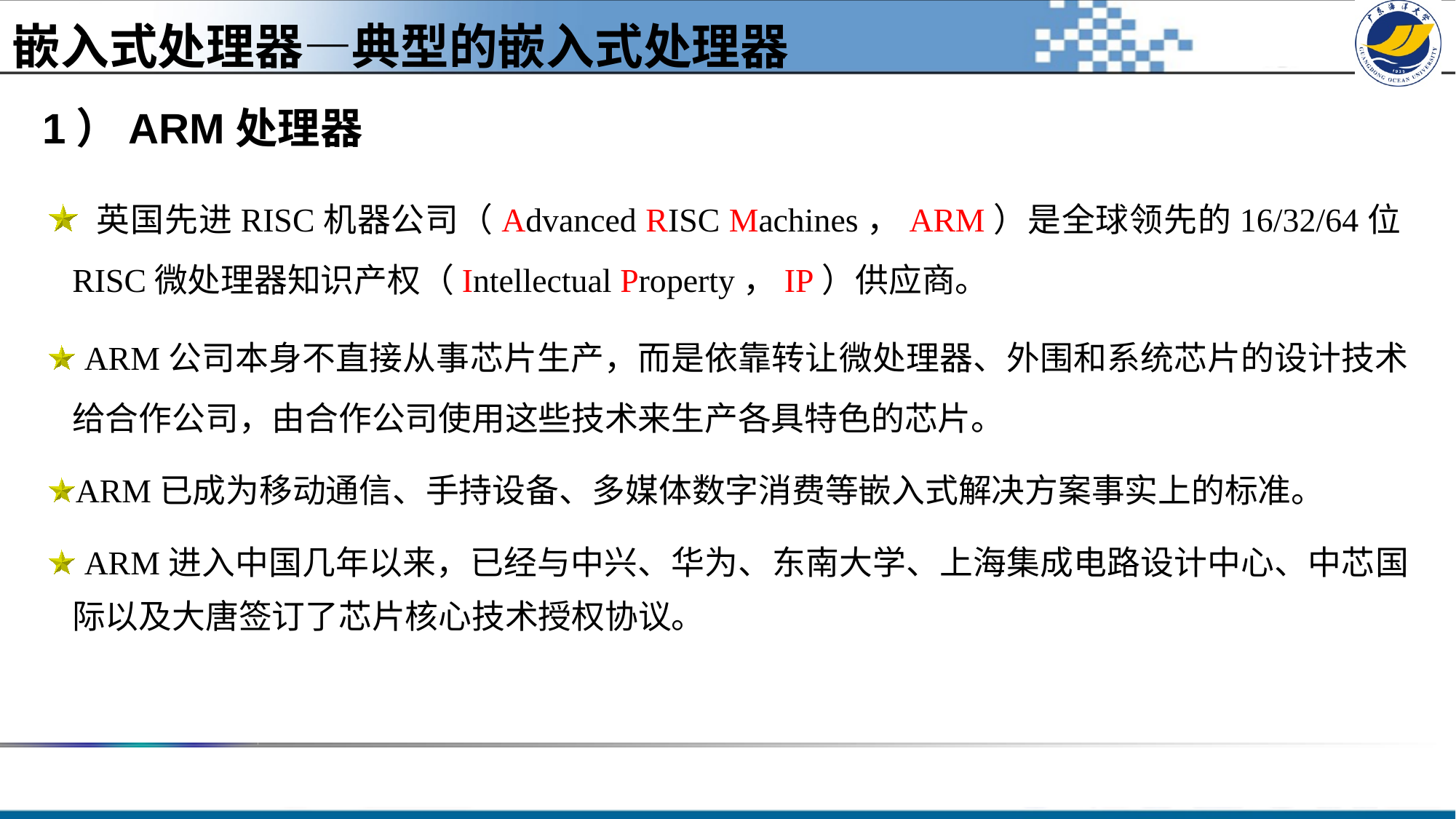

嵌入式处理器—典型的嵌入式处理器
# 1）ARM处理器
 英国先进RISC机器公司（Advanced RISC Machines，ARM）是全球领先的16/32/64位RISC微处理器知识产权（Intellectual Property，IP）供应商。
 ARM公司本身不直接从事芯片生产，而是依靠转让微处理器、外围和系统芯片的设计技术给合作公司，由合作公司使用这些技术来生产各具特色的芯片。
ARM已成为移动通信、手持设备、多媒体数字消费等嵌入式解决方案事实上的标准。
 ARM进入中国几年以来，已经与中兴、华为、东南大学、上海集成电路设计中心、中芯国际以及大唐签订了芯片核心技术授权协议。
24